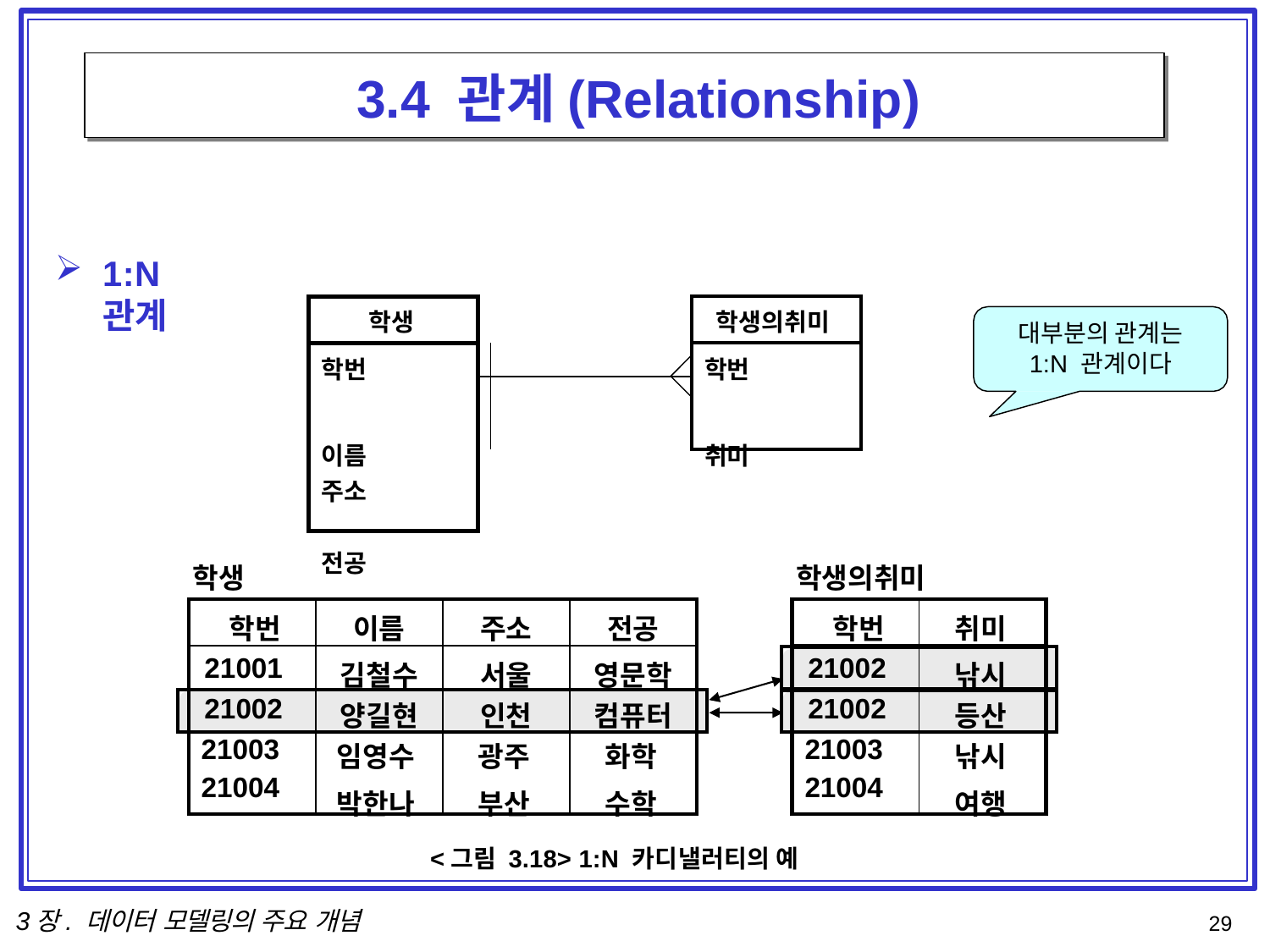

# 3.4 관계(Relationship)
1:N 관계

|  |  | 학생의취미 |
| --- | --- | --- |
|  |  | 학번 취미 |

| 학생 |
| --- |
| 학번 이름 주소 전공 |

대부분의 관계는
1:N 관계이다

학생
학생의취미
|  | 학번 | 이름 | 주소 | 전공 |  |
| --- | --- | --- | --- | --- | --- |
|  | 21001 | 김철수 | 서울 | 영문학 |  |
|  | 21002 | 양길현 | 인천 | 컴퓨터 |  |
|  | 21003 21004 | 임영수 박한나 | 광주 부산 | 화학 수학 |  |
|  | 학번 | 취미 |  |
| --- | --- | --- | --- |
|  | 21002 | 낚시 |  |
|  | 21002 | 등산 |  |
|  | 21003 21004 | 낚시 여행 |  |
<그림 3.18> 1:N 카디낼러티의 예
3장. 데이터 모델링의 주요 개념
29